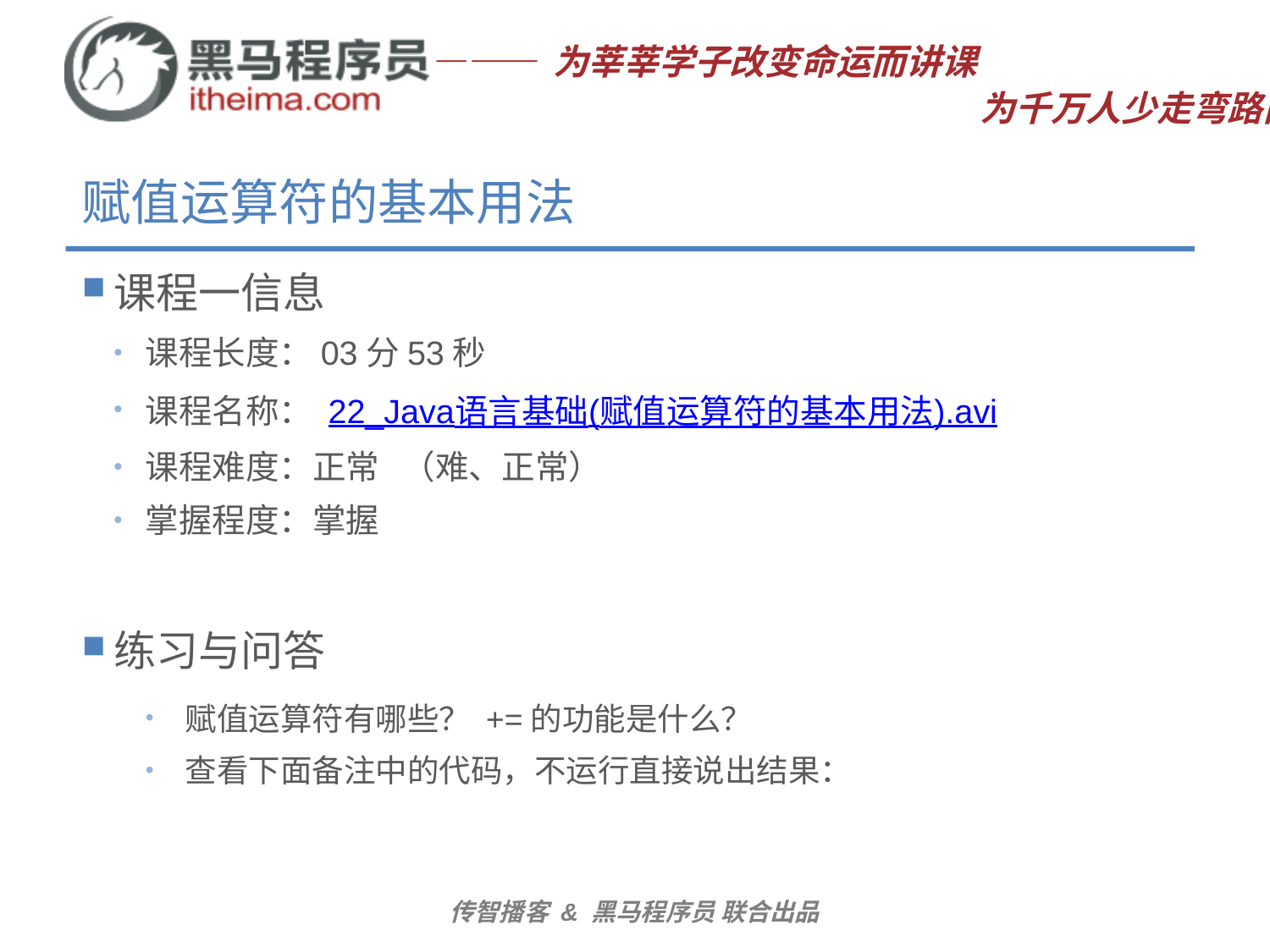

# 赋值运算符的基本用法
课程一信息
课程长度：03分53秒
课程名称： 22_Java语言基础(赋值运算符的基本用法).avi
课程难度：正常   （难、正常）
掌握程度：掌握

练习与问答
赋值运算符有哪些？ +=的功能是什么？
查看下面备注中的代码，不运行直接说出结果：